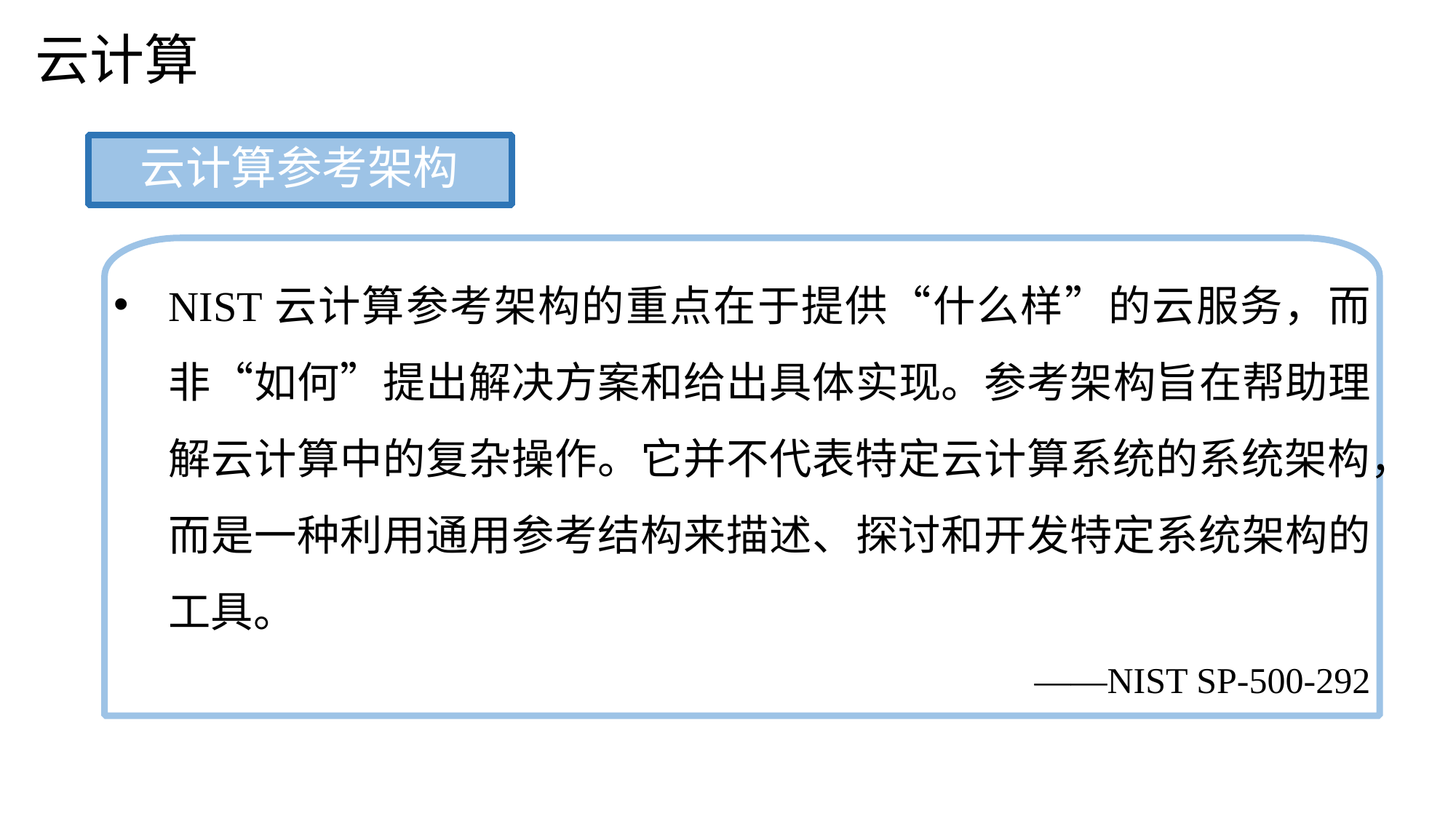

云计算

云计算参考架构
NIST云计算参考架构的重点在于提供“什么样”的云服务，而非“如何”提出解决方案和给出具体实现。参考架构旨在帮助理解云计算中的复杂操作。它并不代表特定云计算系统的系统架构，而是一种利用通用参考结构来描述、探讨和开发特定系统架构的工具。
——NIST SP-500-292